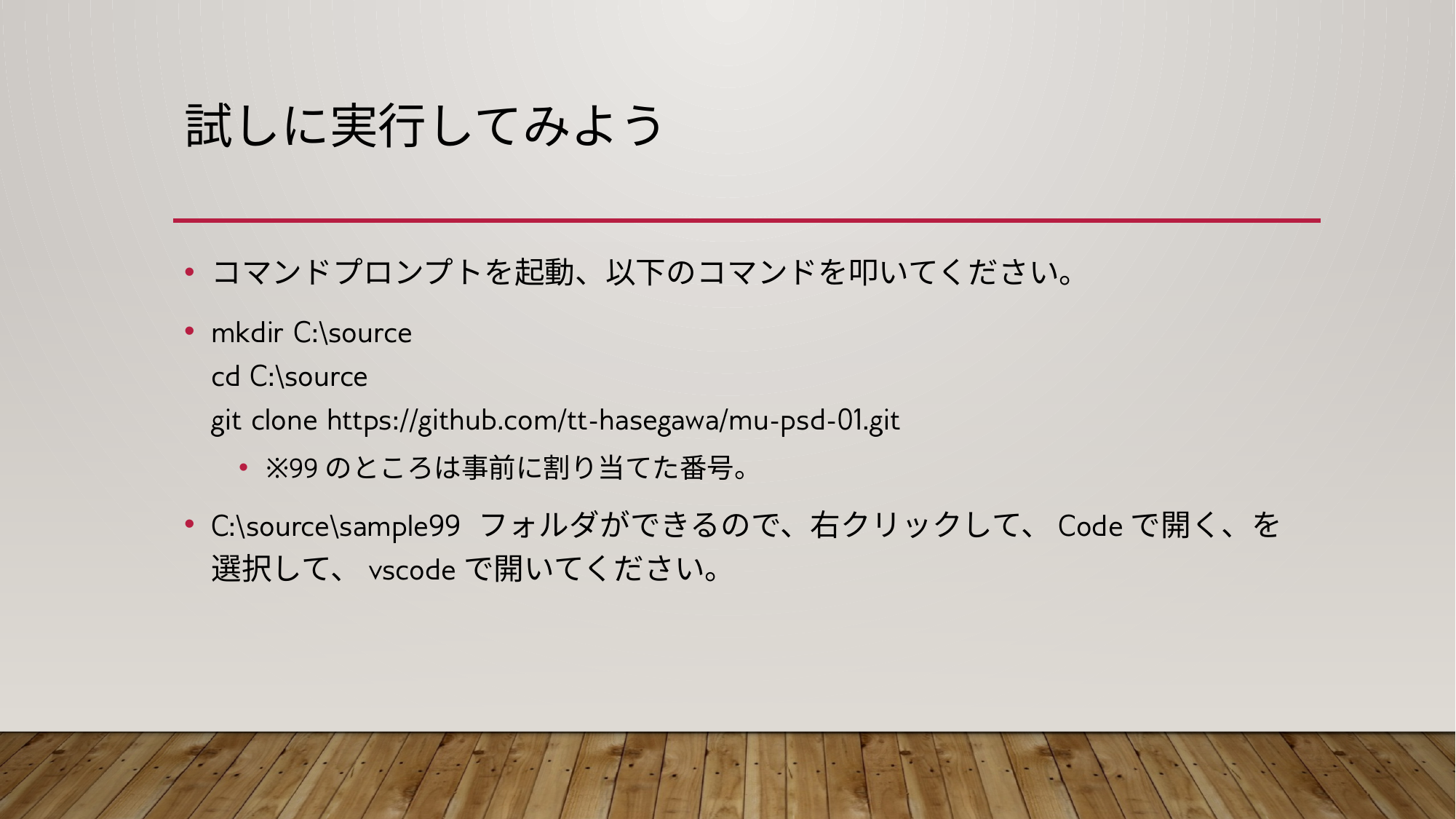

# 試しに実行してみよう
コマンドプロンプトを起動、以下のコマンドを叩いてください。
mkdir C:\source
cd C:\source
git clone https://github.com/tt-hasegawa/mu-psd-01.git
※99のところは事前に割り当てた番号。
C:\source\sample99 フォルダができるので、右クリックして、Codeで開く、を選択して、vscodeで開いてください。